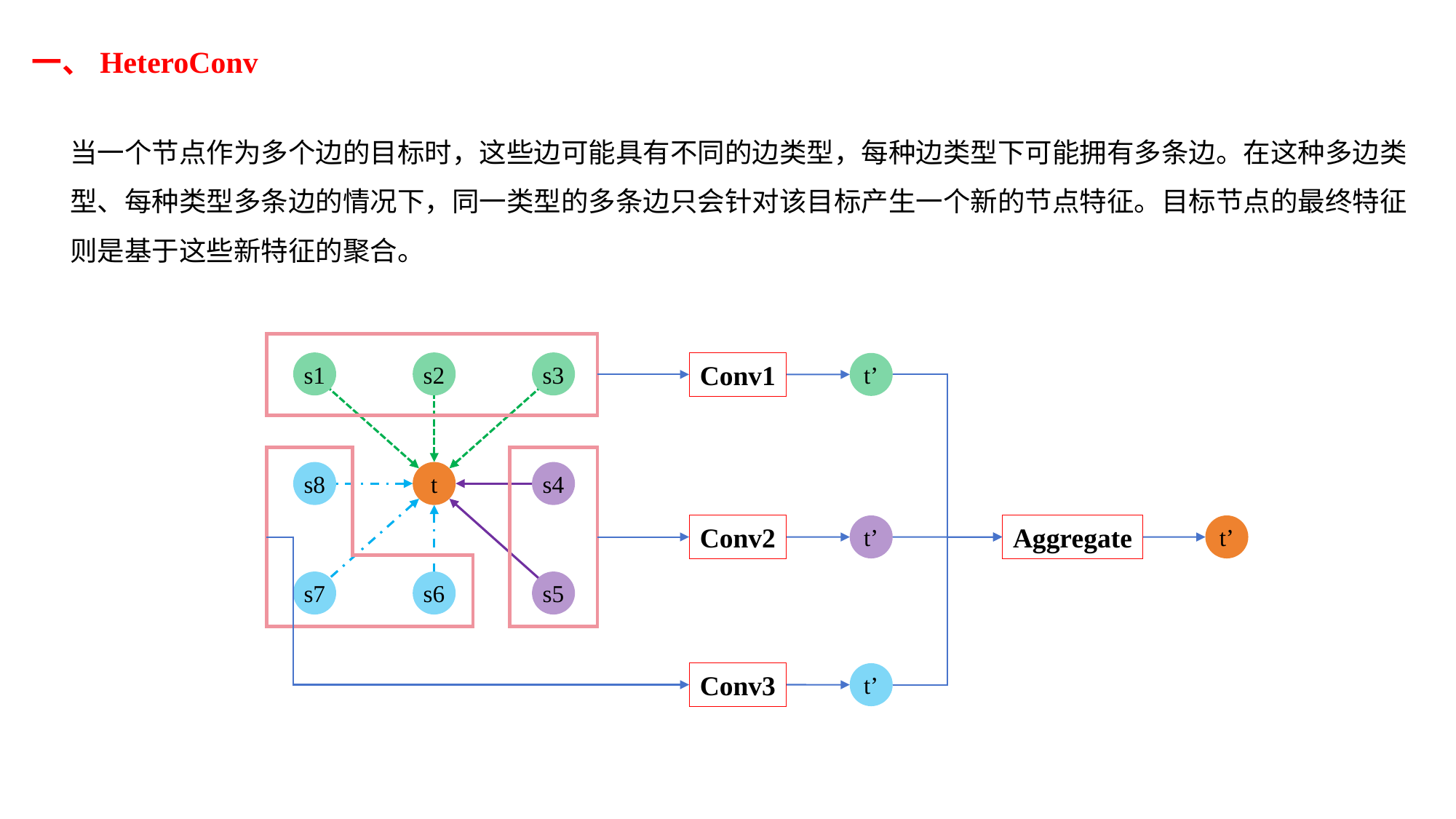

一、HeteroConv
当一个节点作为多个边的目标时，这些边可能具有不同的边类型，每种边类型下可能拥有多条边。在这种多边类型、每种类型多条边的情况下，同一类型的多条边只会针对该目标产生一个新的节点特征。目标节点的最终特征则是基于这些新特征的聚合。

Conv1
s1
s2
s3
t’

s8
t
s4
Conv2
Aggregate
t’
t’
s7
s6
s5
Conv3
t’